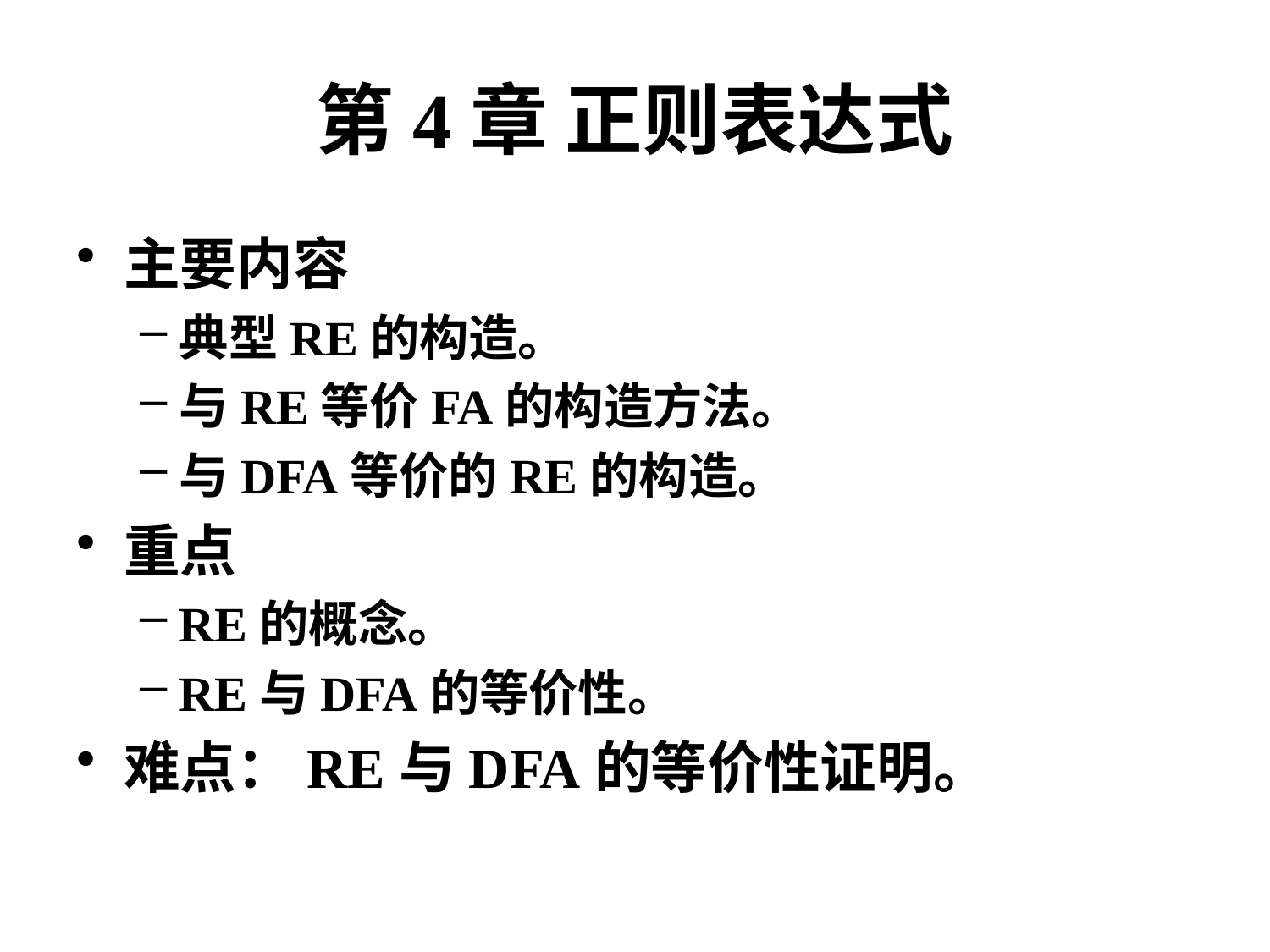

# 第4章 正则表达式
主要内容
典型RE的构造。
与RE等价FA的构造方法。
与DFA等价的RE的构造。
重点
RE的概念。
RE与DFA的等价性。
难点：RE与DFA的等价性证明。

3